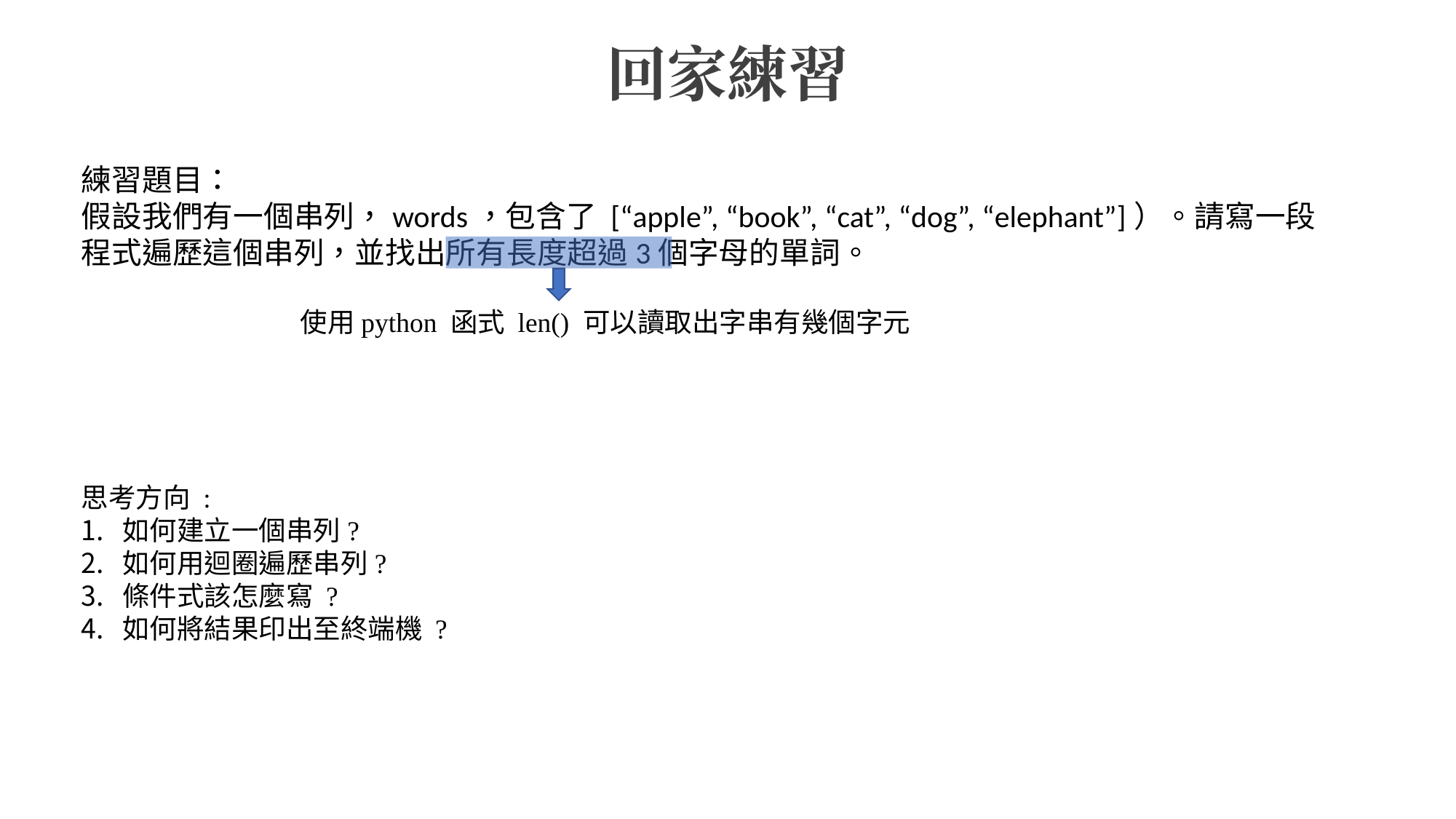

回家練習
練習題目：
假設我們有一個串列，words，包含了 [“apple”, “book”, “cat”, “dog”, “elephant”]）。請寫一段程式遍歷這個串列，並找出所有長度超過3個字母的單詞。

使用python 函式 len() 可以讀取出字串有幾個字元
思考方向 :
如何建立一個串列?
如何用迴圈遍歷串列?
條件式該怎麼寫 ?
如何將結果印出至終端機 ?